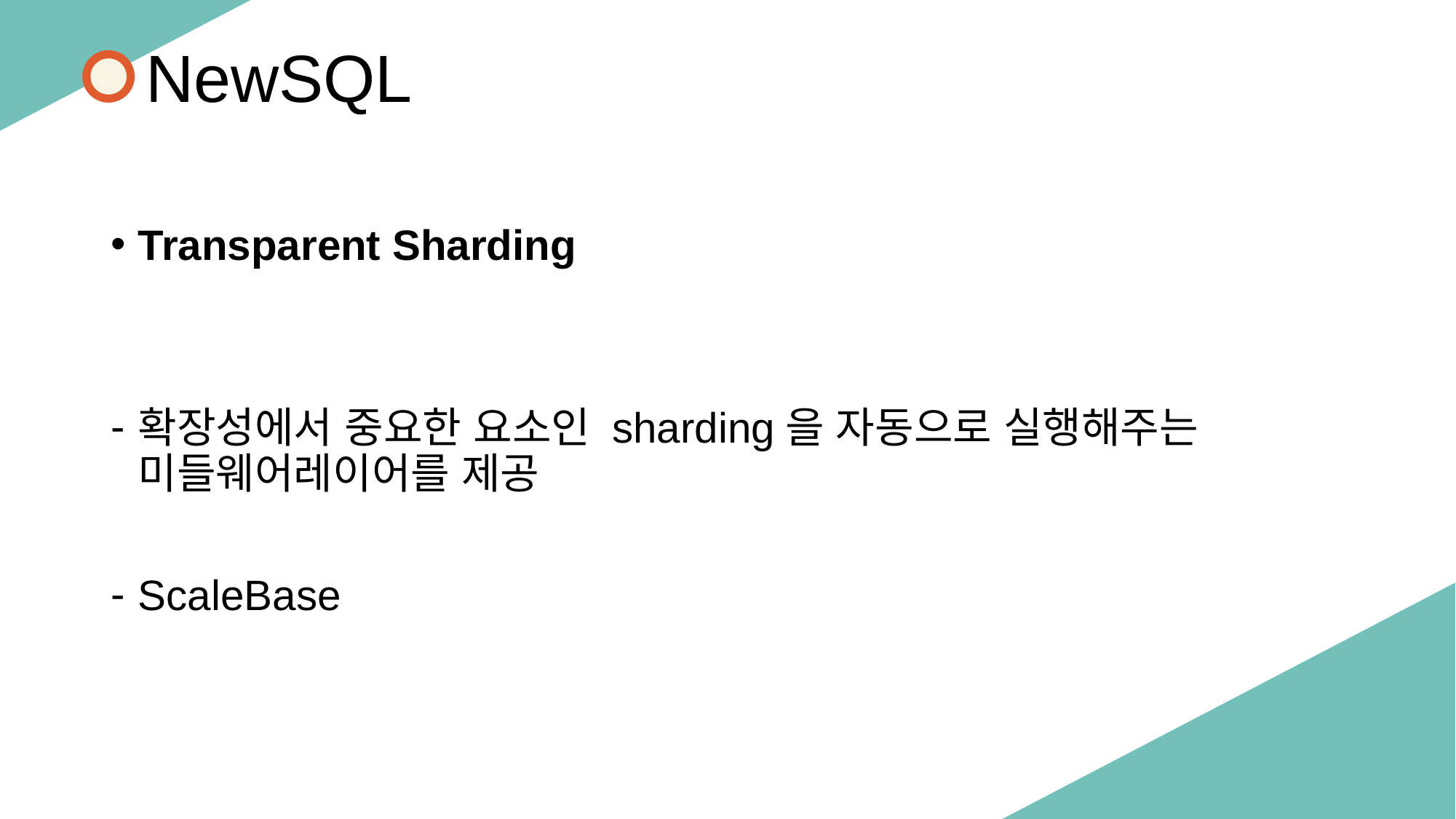

NewSQL

Transparent Sharding

확장성에서 중요한 요소인 sharding을 자동으로 실행해주는    미들웨어레이어를 제공

ScaleBase